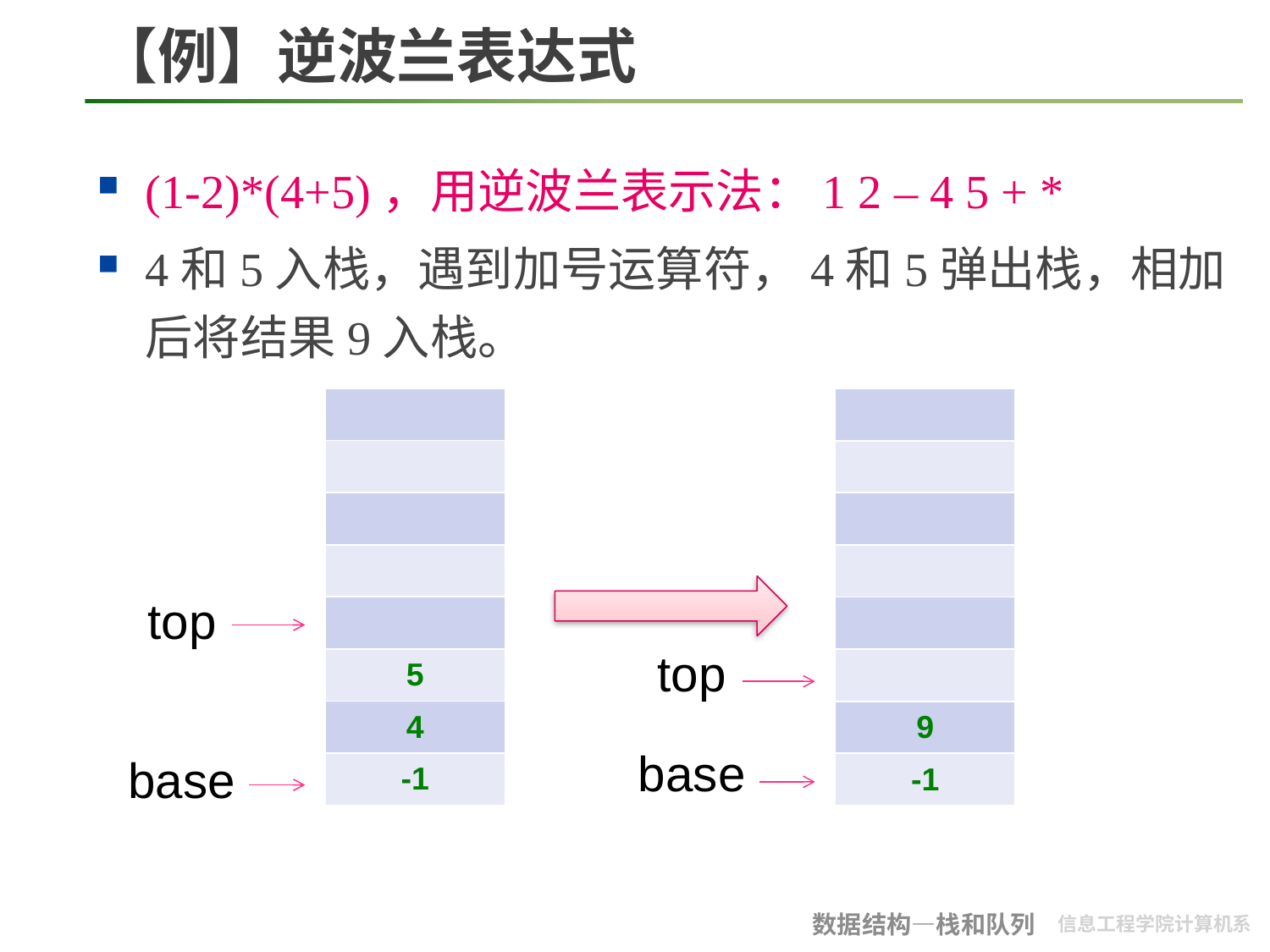

# 【例】逆波兰表达式
(1-2)*(4+5)，用逆波兰表示法：1 2 – 4 5 + *
4和5入栈，遇到加号运算符，4和5弹出栈，相加后将结果9入栈。
|  |
| --- |
|  |
|  |
|  |
|  |
| 5 |
| 4 |
| -1 |
|  |
| --- |
|  |
|  |
|  |
|  |
|  |
| 9 |
| -1 |

top
top
base
base